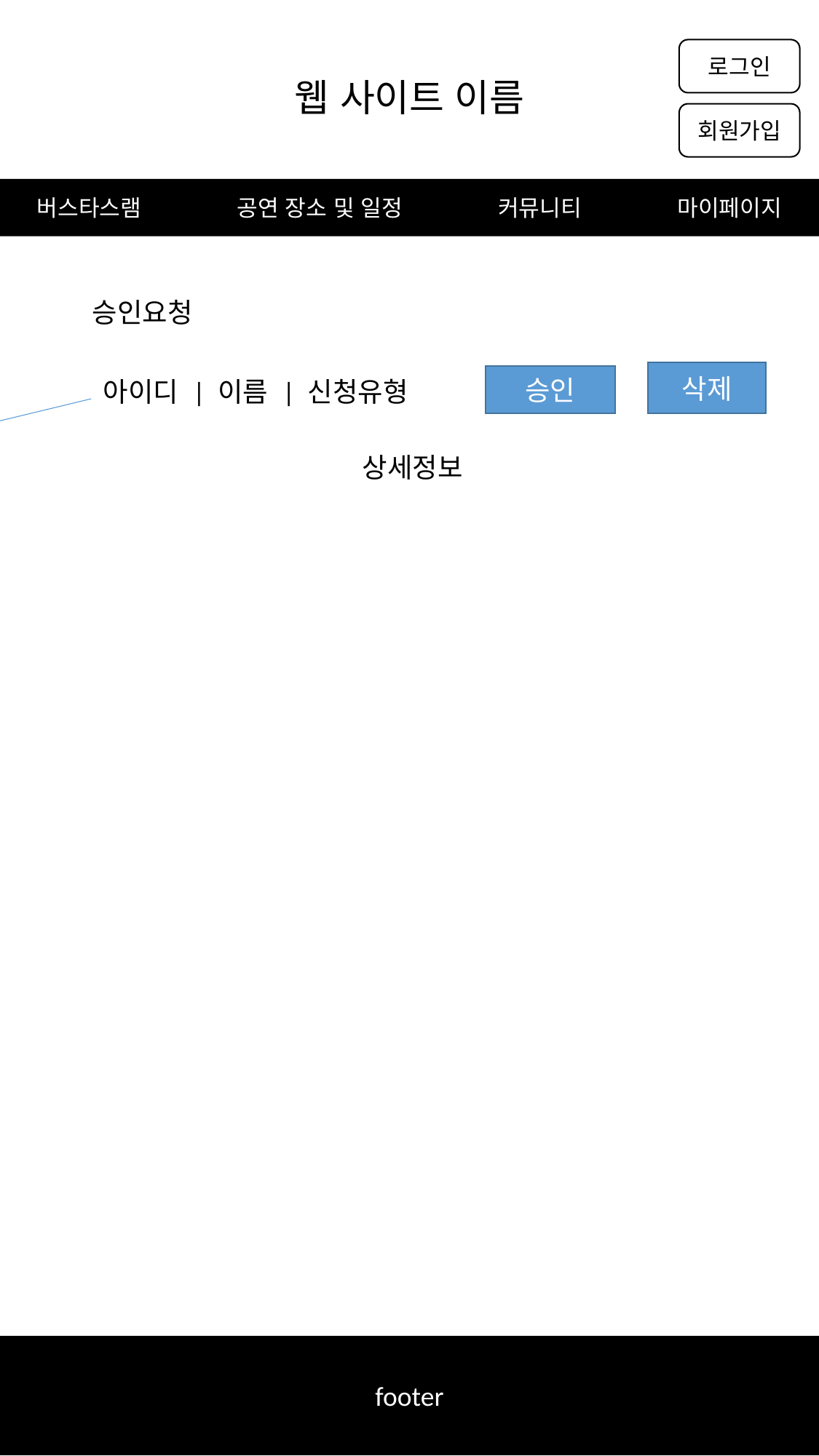

로그인
웹 사이트 이름
승인요청 페이지
회원가입
버스타스램               공연 장소 및 일정               커뮤니티               마이페이지
승인요청
삭제
승인
아이디 | 이름 | 신청유형
 클릭시
상세정보 펼치기
상세정보
footer